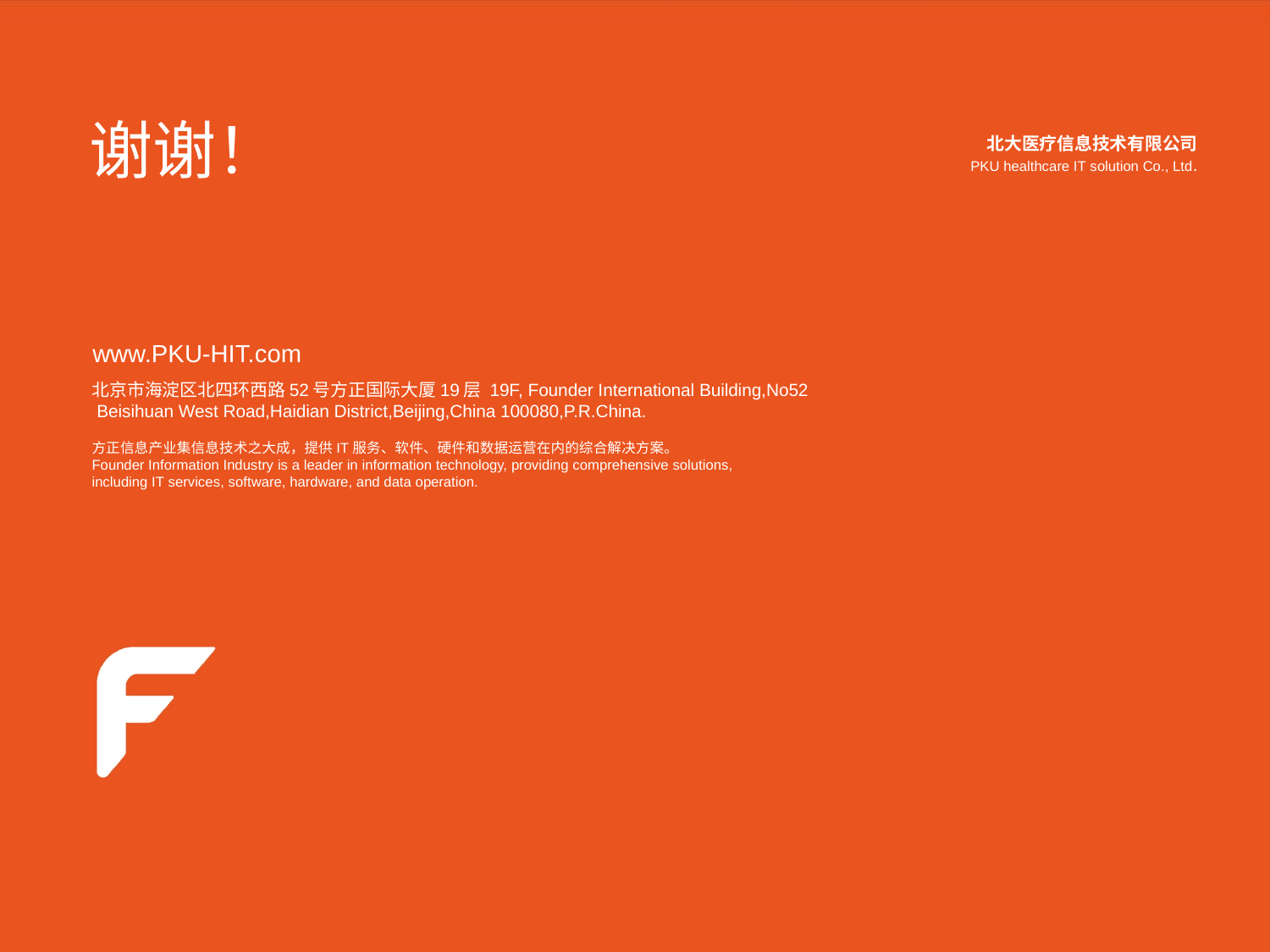

北大医疗信息技术有限公司
 PKU healthcare IT solution Co., Ltd.
www.PKU-HIT.com
北京市海淀区北四环西路52号方正国际大厦19层 19F, Founder International Building,No52
 Beisihuan West Road,Haidian District,Beijing,China 100080,P.R.China.
方正信息产业集信息技术之大成，提供IT服务、软件、硬件和数据运营在内的综合解决方案。
Founder Information Industry is a leader in information technology, providing comprehensive solutions,
including IT services, software, hardware, and data operation.